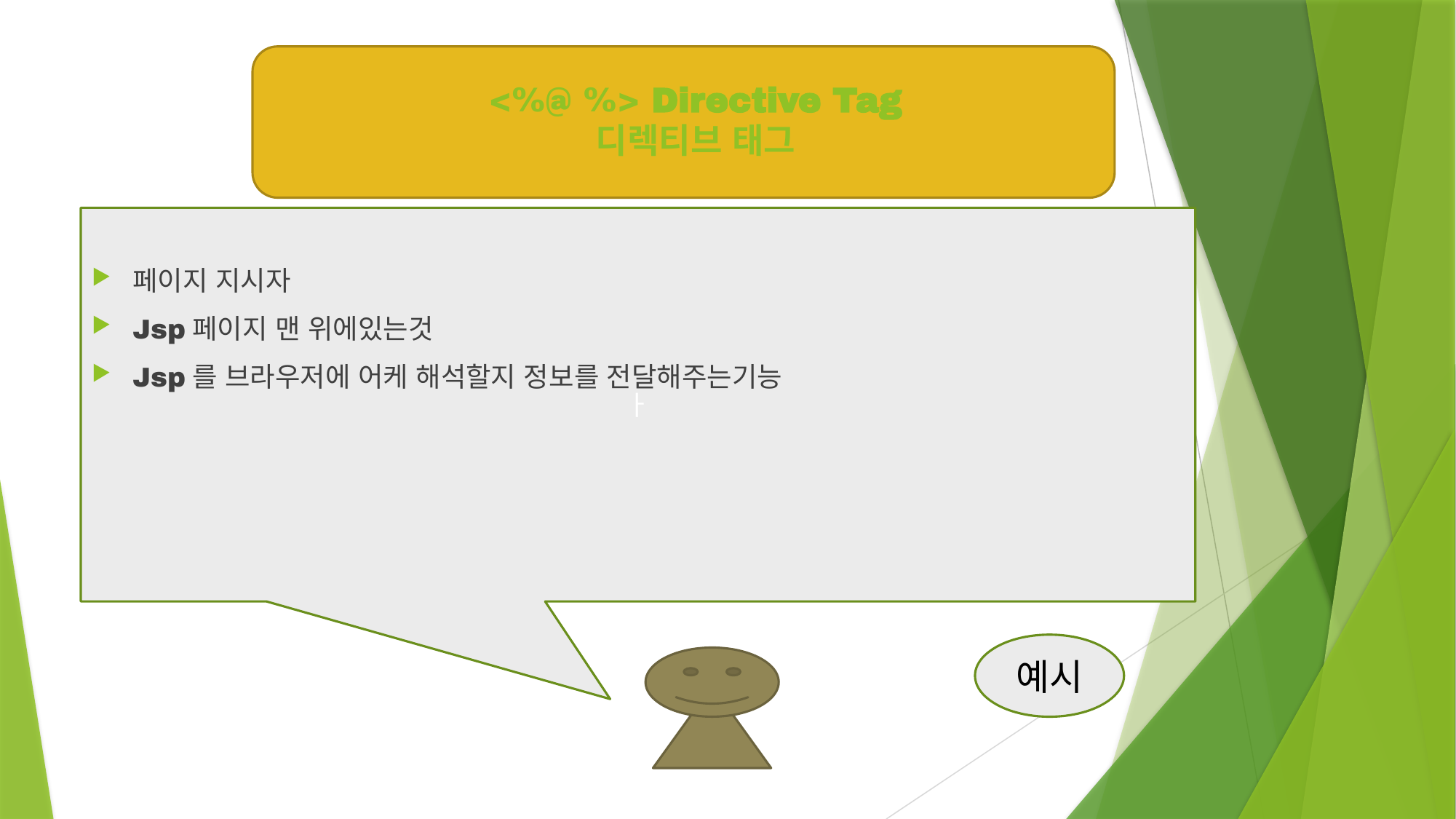

# <%@ %> Directive Tag 디렉티브 태그 ​
ㅏ
페이지 지시자
Jsp페이지 맨 위에있는것
Jsp를 브라우저에 어케 해석할지 정보를 전달해주는기능
예시